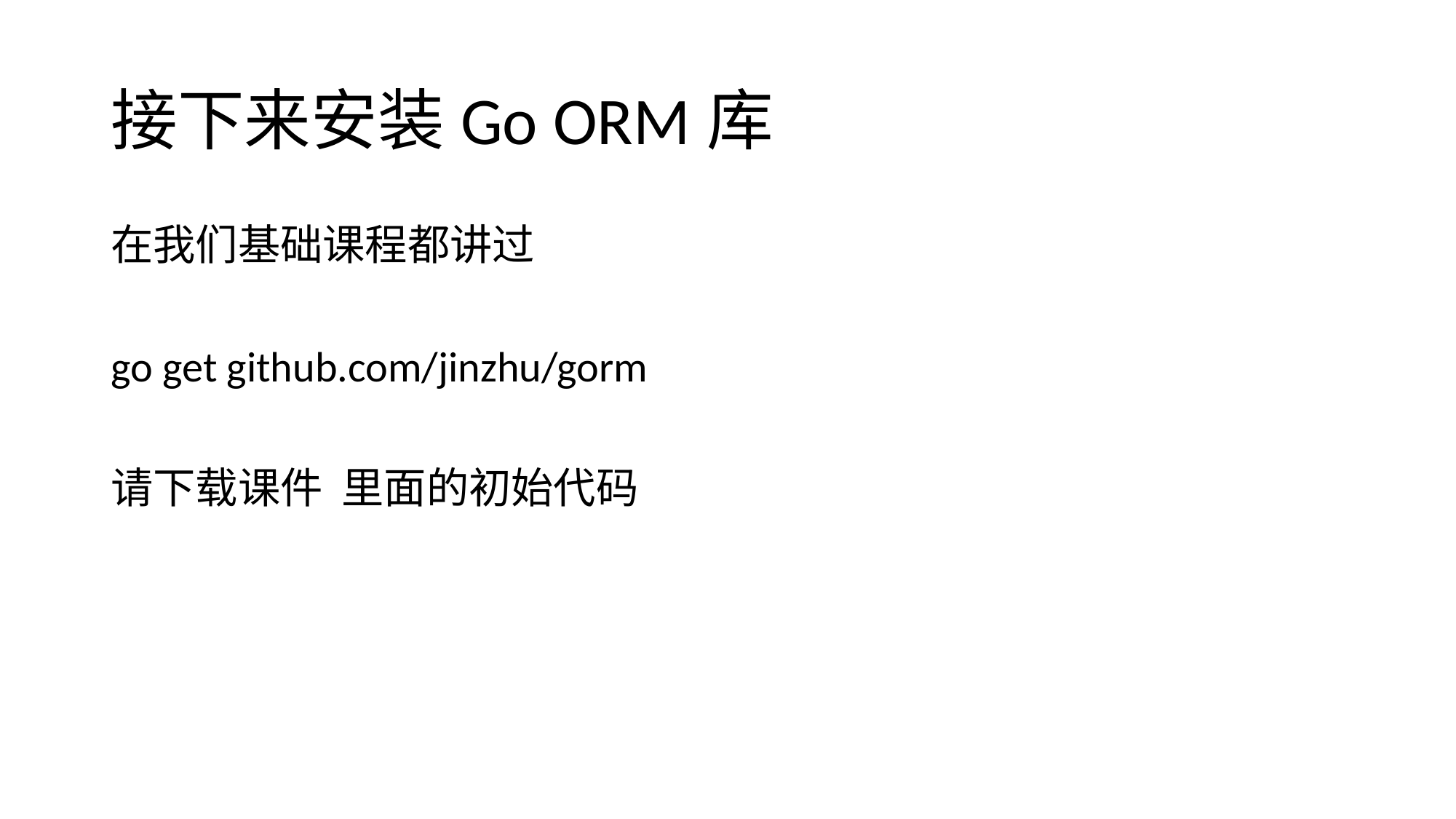

# 接下来安装Go ORM库
在我们基础课程都讲过

go get github.com/jinzhu/gorm

请下载课件  里面的初始代码